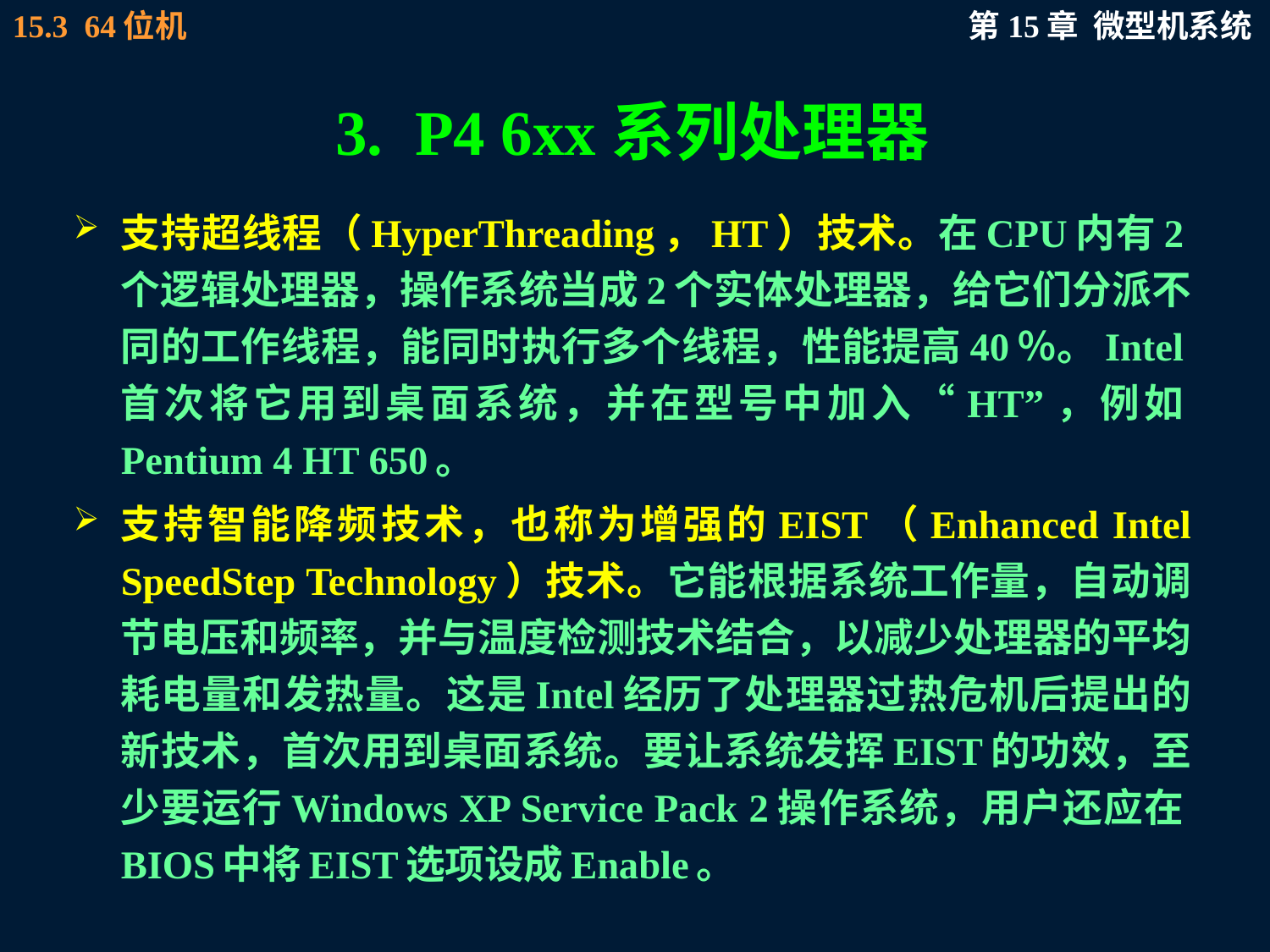

# 3.  P4 6xx系列处理器
支持超线程（HyperThreading，HT）技术。在CPU内有2个逻辑处理器，操作系统当成2个实体处理器，给它们分派不同的工作线程，能同时执行多个线程，性能提高40％。Intel首次将它用到桌面系统，并在型号中加入“HT”，例如Pentium 4 HT 650。
支持智能降频技术，也称为增强的EIST（Enhanced Intel SpeedStep Technology）技术。它能根据系统工作量，自动调节电压和频率，并与温度检测技术结合，以减少处理器的平均耗电量和发热量。这是Intel经历了处理器过热危机后提出的新技术，首次用到桌面系统。要让系统发挥EIST的功效，至少要运行Windows XP Service Pack 2操作系统，用户还应在BIOS中将EIST选项设成Enable。